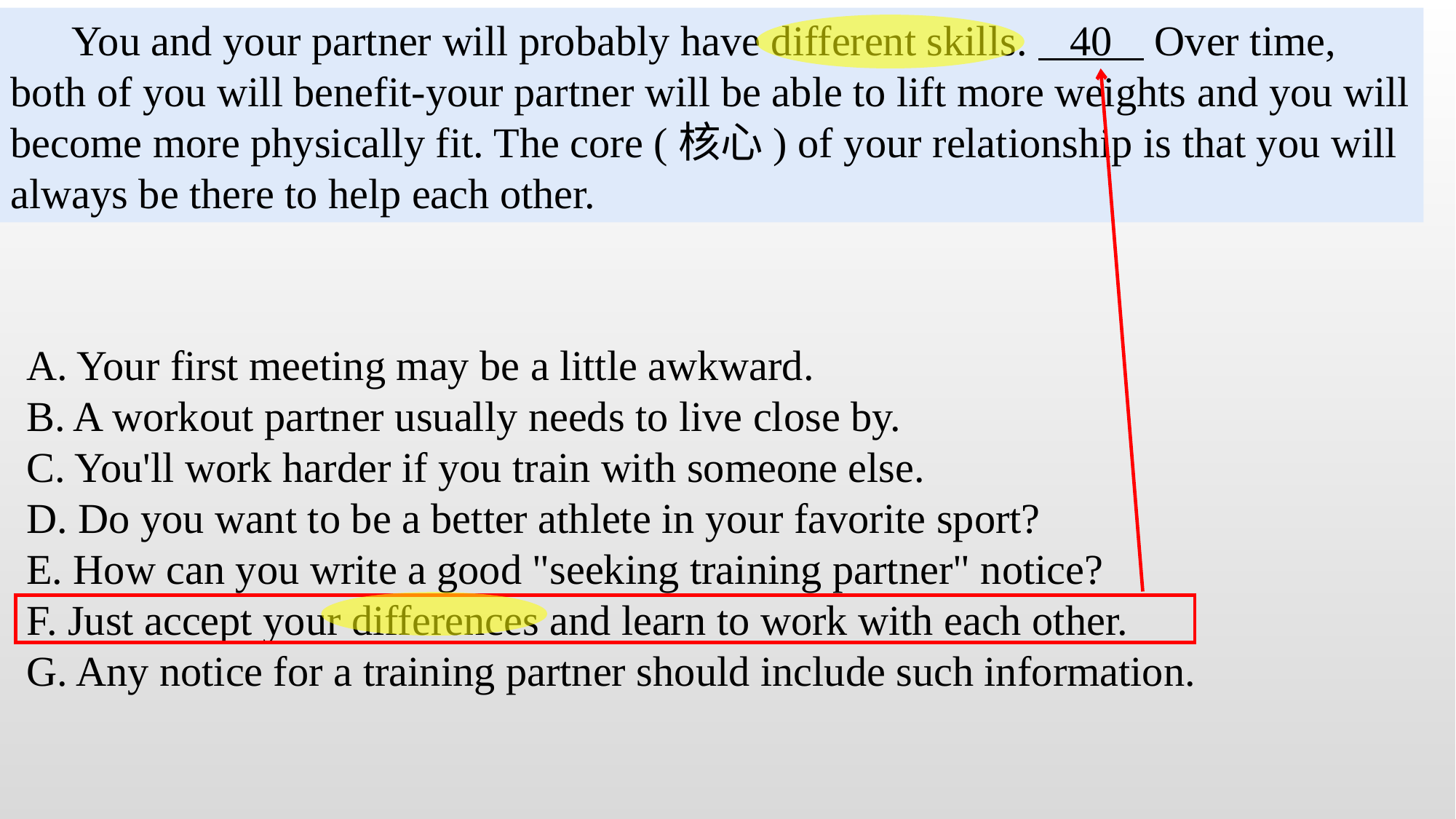

You and your partner will probably have different skills.    40    Over time, both of you will benefit-your partner will be able to lift more weights and you will become more physically fit. The core (核心) of your relationship is that you will always be there to help each other.

A. Your first meeting may be a little awkward.
B. A workout partner usually needs to live close by.
C. You'll work harder if you train with someone else.
D. Do you want to be a better athlete in your favorite sport?
E. How can you write a good "seeking training partner" notice?
F. Just accept your differences and learn to work with each other.
G. Any notice for a training partner should include such information.